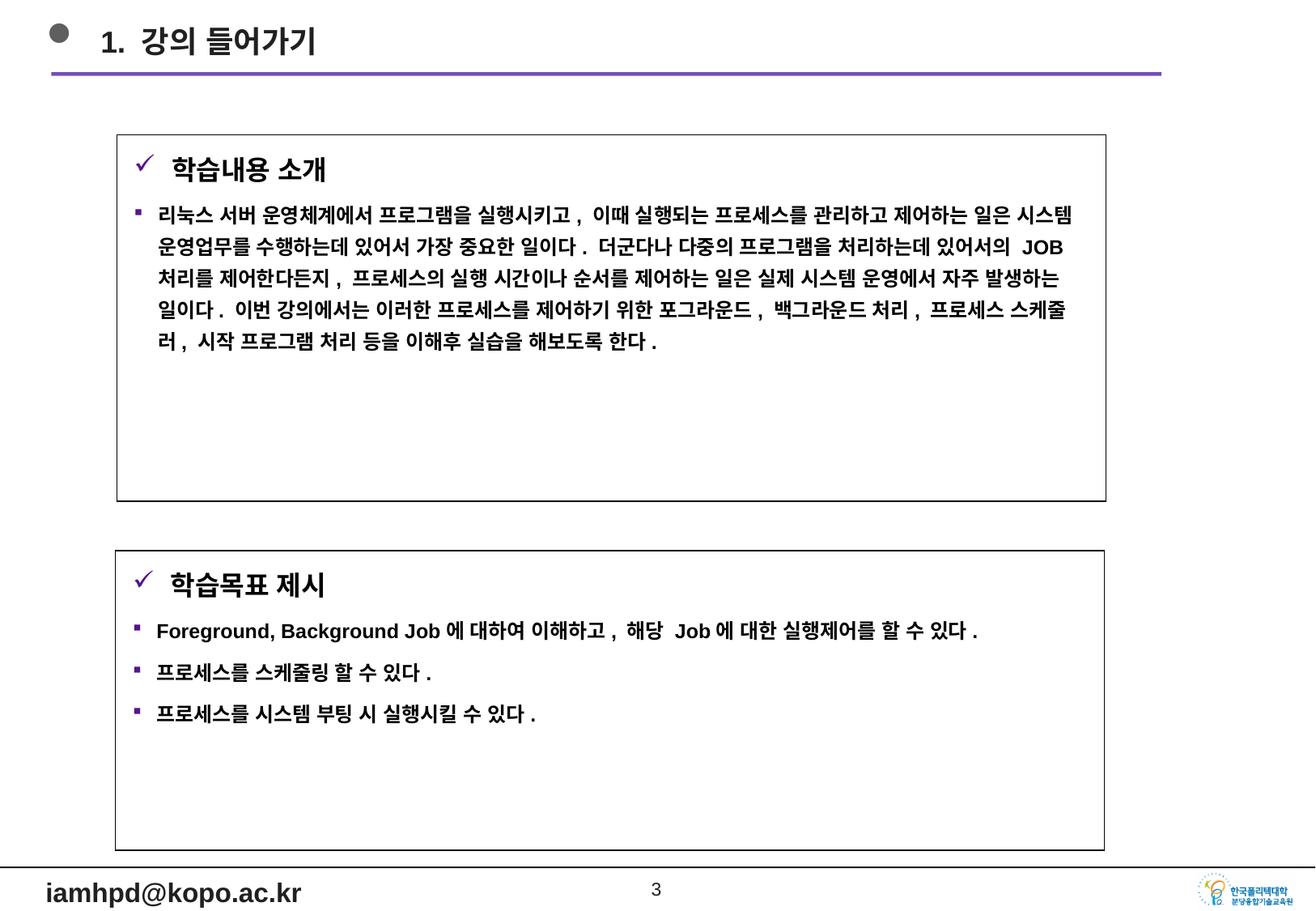

1. 강의 들어가기
학습내용 소개
리눅스 서버 운영체계에서 프로그램을 실행시키고, 이때 실행되는 프로세스를 관리하고 제어하는 일은 시스템 운영업무를 수행하는데 있어서 가장 중요한 일이다. 더군다나 다중의 프로그램을 처리하는데 있어서의 JOB 처리를 제어한다든지, 프로세스의 실행 시간이나 순서를 제어하는 일은 실제 시스템 운영에서 자주 발생하는 일이다. 이번 강의에서는 이러한 프로세스를 제어하기 위한 포그라운드, 백그라운드 처리, 프로세스 스케줄러, 시작 프로그램 처리 등을 이해후 실습을 해보도록 한다.
학습목표 제시
Foreground, Background Job에 대하여 이해하고, 해당 Job에 대한 실행제어를 할 수 있다.
프로세스를 스케줄링 할 수 있다.
프로세스를 시스템 부팅 시 실행시킬 수 있다.
3